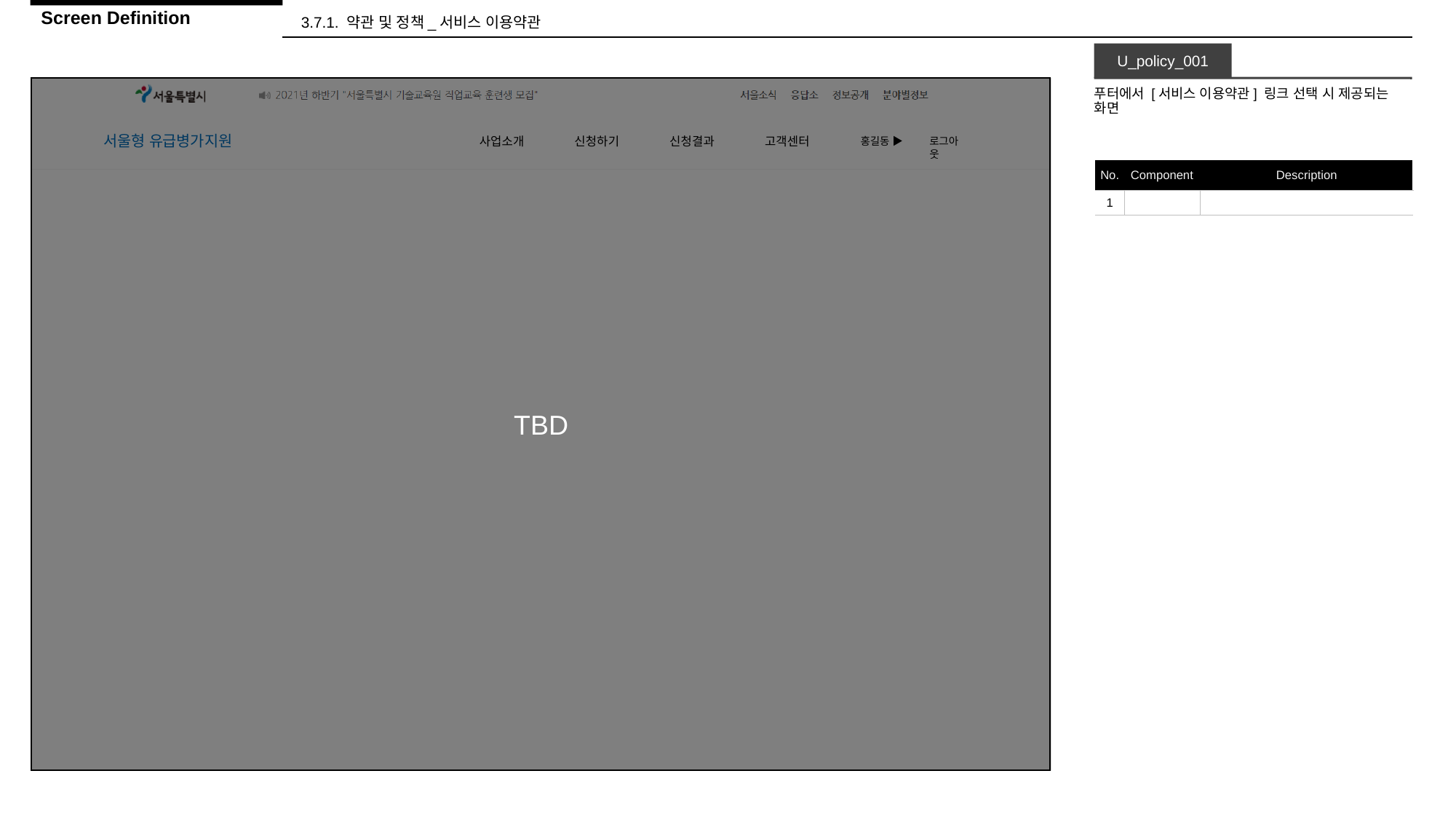

Screen Definition
3.7.1. 약관 및 정책_서비스 이용약관
U_policy_001

TBD
푸터에서 [서비스 이용약관] 링크 선택 시 제공되는 화면
| No. | Component | Description |
| --- | --- | --- |
| 1 |  |  |